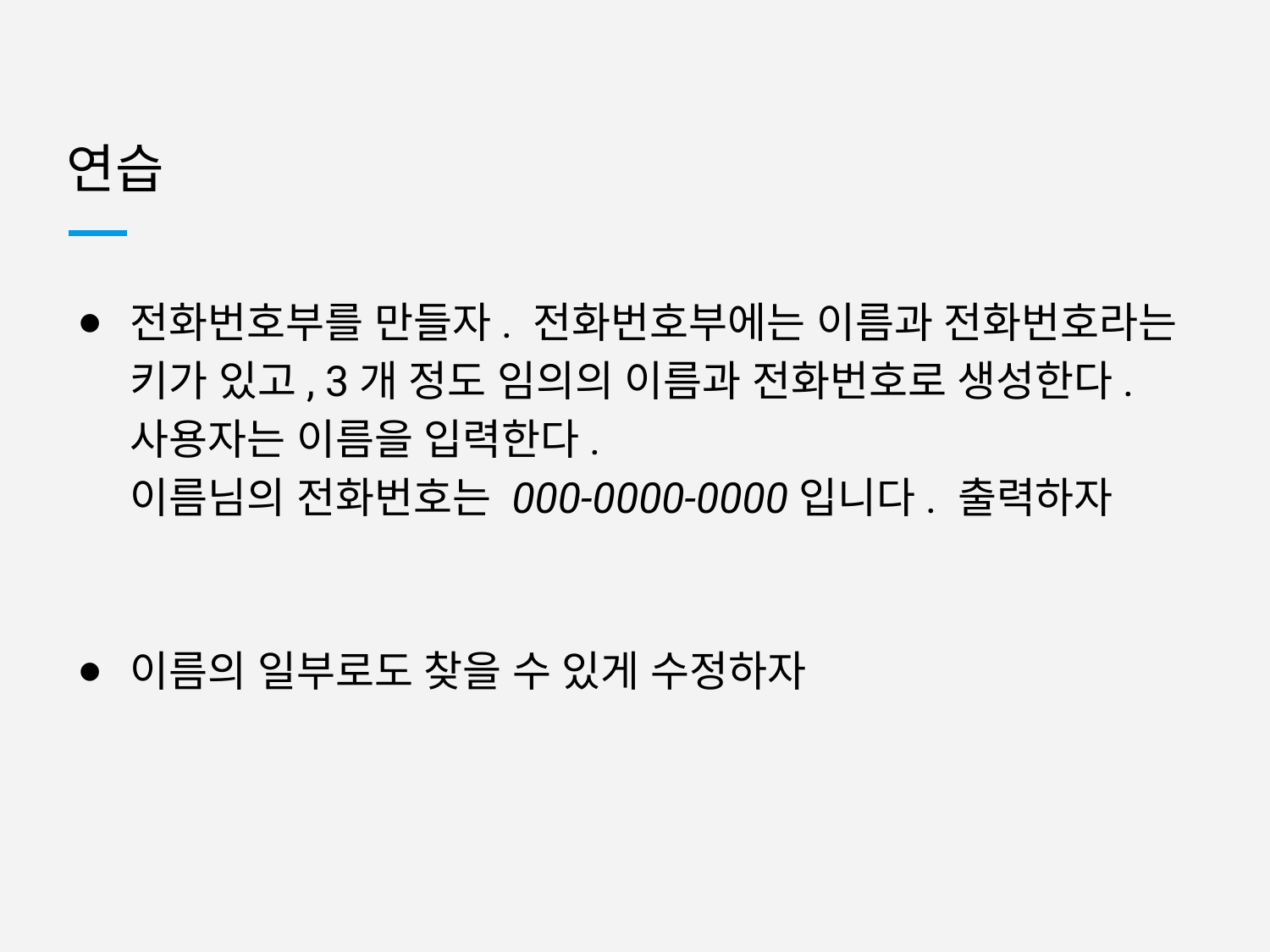

# 연습
전화번호부를 만들자. 전화번호부에는 이름과 전화번호라는 키가 있고, 3개 정도 임의의 이름과 전화번호로 생성한다.
사용자는 이름을 입력한다.
이름님의 전화번호는 000-0000-0000입니다. 출력하자

이름의 일부로도 찾을 수 있게 수정하자